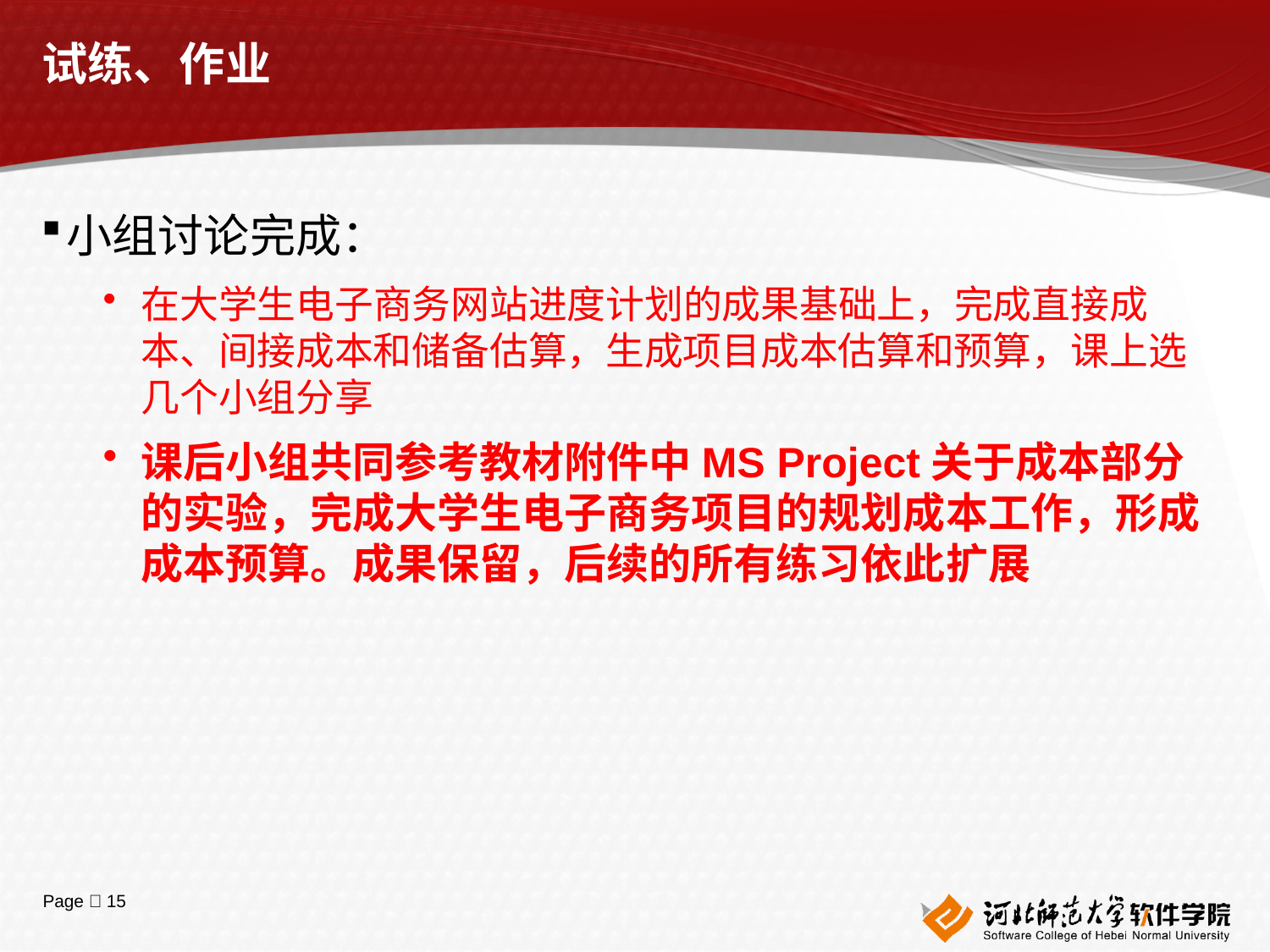

# 试练、作业
小组讨论完成：
在大学生电子商务网站进度计划的成果基础上，完成直接成本、间接成本和储备估算，生成项目成本估算和预算，课上选几个小组分享
课后小组共同参考教材附件中MS Project关于成本部分的实验，完成大学生电子商务项目的规划成本工作，形成成本预算。成果保留，后续的所有练习依此扩展